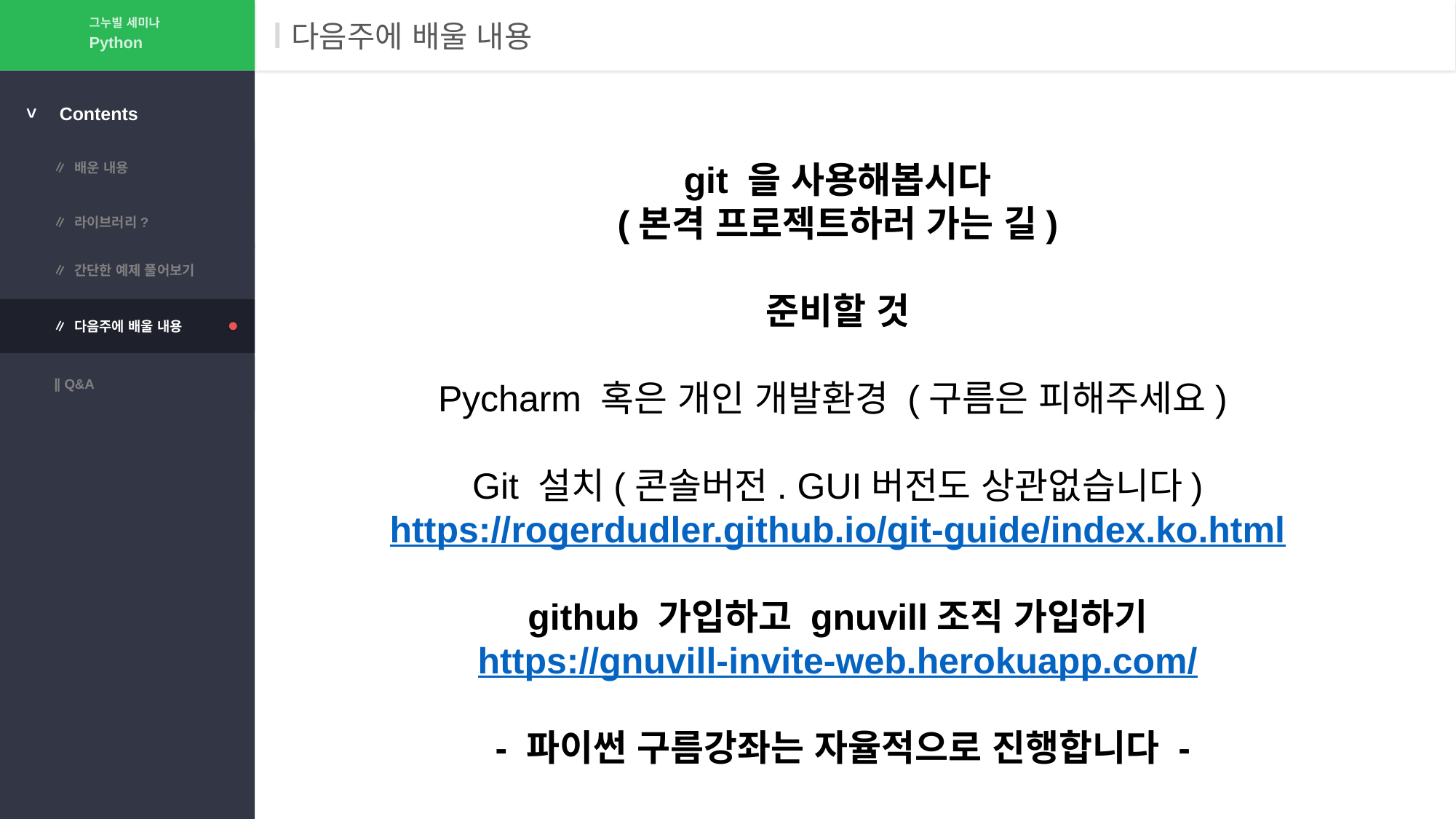

그누빌 세미나
# 다음주에 배울 내용
Python
>
Contents
∥ 배운 내용
git 을 사용해봅시다
(본격 프로젝트하러 가는 길)

준비할 것

Pycharm 혹은 개인 개발환경 (구름은 피해주세요)

Git 설치(콘솔버전. GUI버전도 상관없습니다)
https://rogerdudler.github.io/git-guide/index.ko.html

github 가입하고 gnuvill조직 가입하기
https://gnuvill-invite-web.herokuapp.com/

 - 파이썬 구름강좌는 자율적으로 진행합니다 -

∥ 라이브러리?
∥ 간단한 예제 풀어보기
∥ 다음주에 배울 내용

∥ Q&A